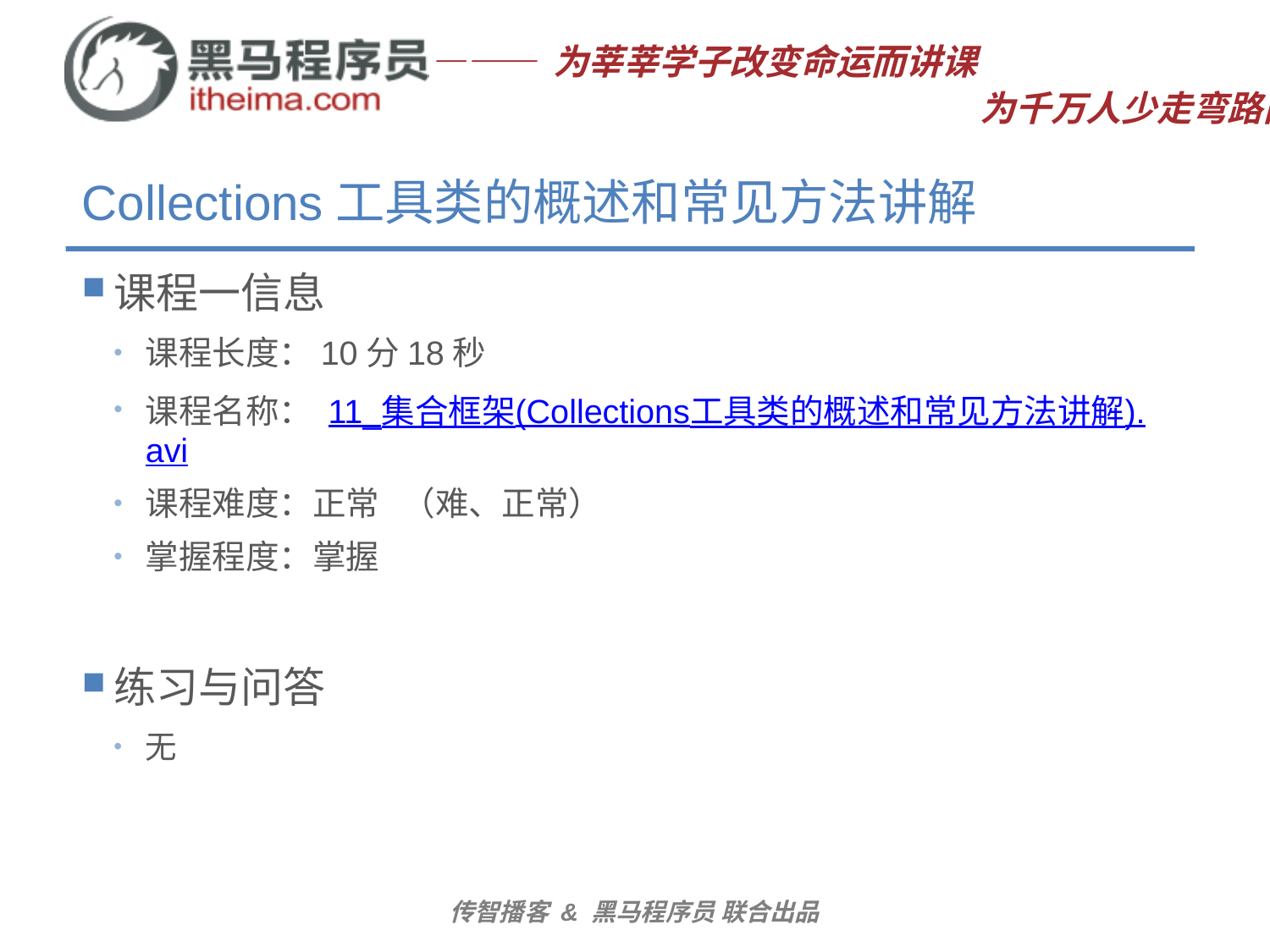

# Collections工具类的概述和常见方法讲解
课程一信息
课程长度：10分18秒
课程名称： 11_集合框架(Collections工具类的概述和常见方法讲解).avi
课程难度：正常   （难、正常）
掌握程度：掌握

练习与问答
无